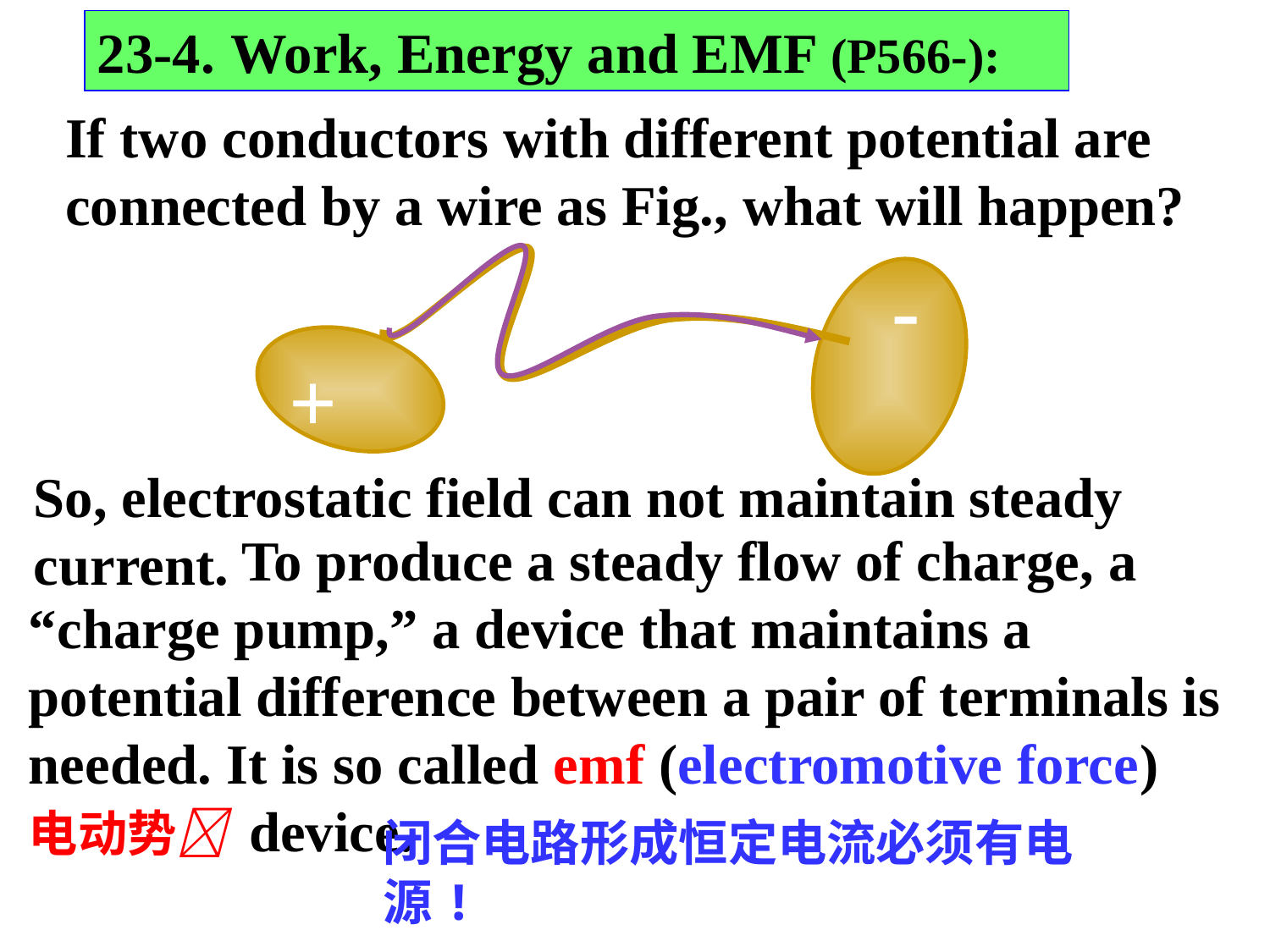

23-4. Work, Energy and EMF (P566-):
If two conductors with different potential are connected by a wire as Fig., what will happen?

-

+
So, electrostatic field can not maintain steady current.
               To produce a steady flow of charge, a “charge pump,” a device that maintains a potential difference between a pair of terminals is needed. It is so called emf (electromotive force) 电动势ε device.
闭合电路形成恒定电流必须有电源!